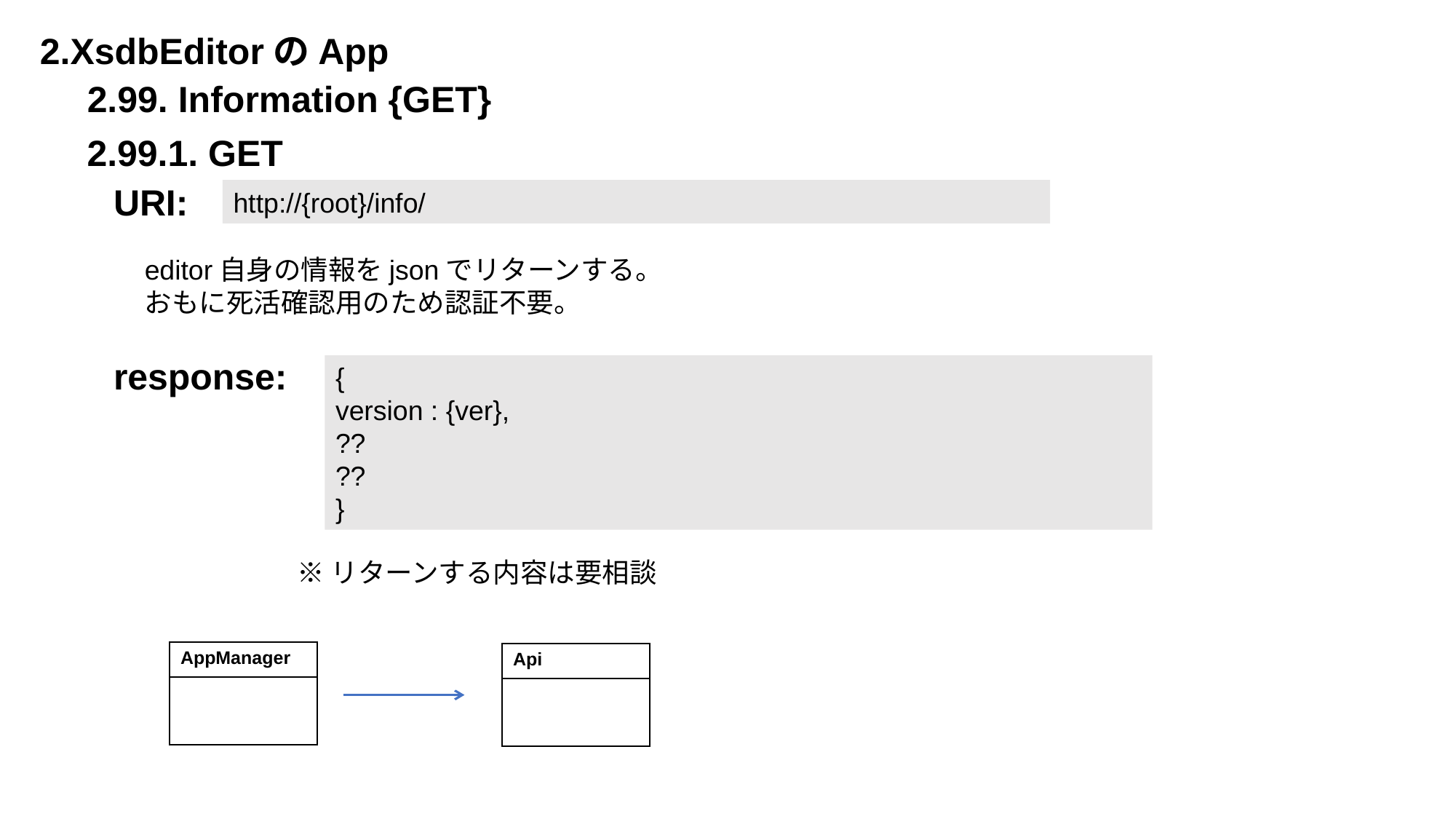

2.XsdbEditorのApp
2.99. Information {GET}
2.99.1. GET
URI:
http://{root}/info/
editor自身の情報をjsonでリターンする。
おもに死活確認用のため認証不要。
response:
{
version : {ver},
??
??
}
※リターンする内容は要相談
| AppManager |
| --- |
|  |
| Api |
| --- |
|  |